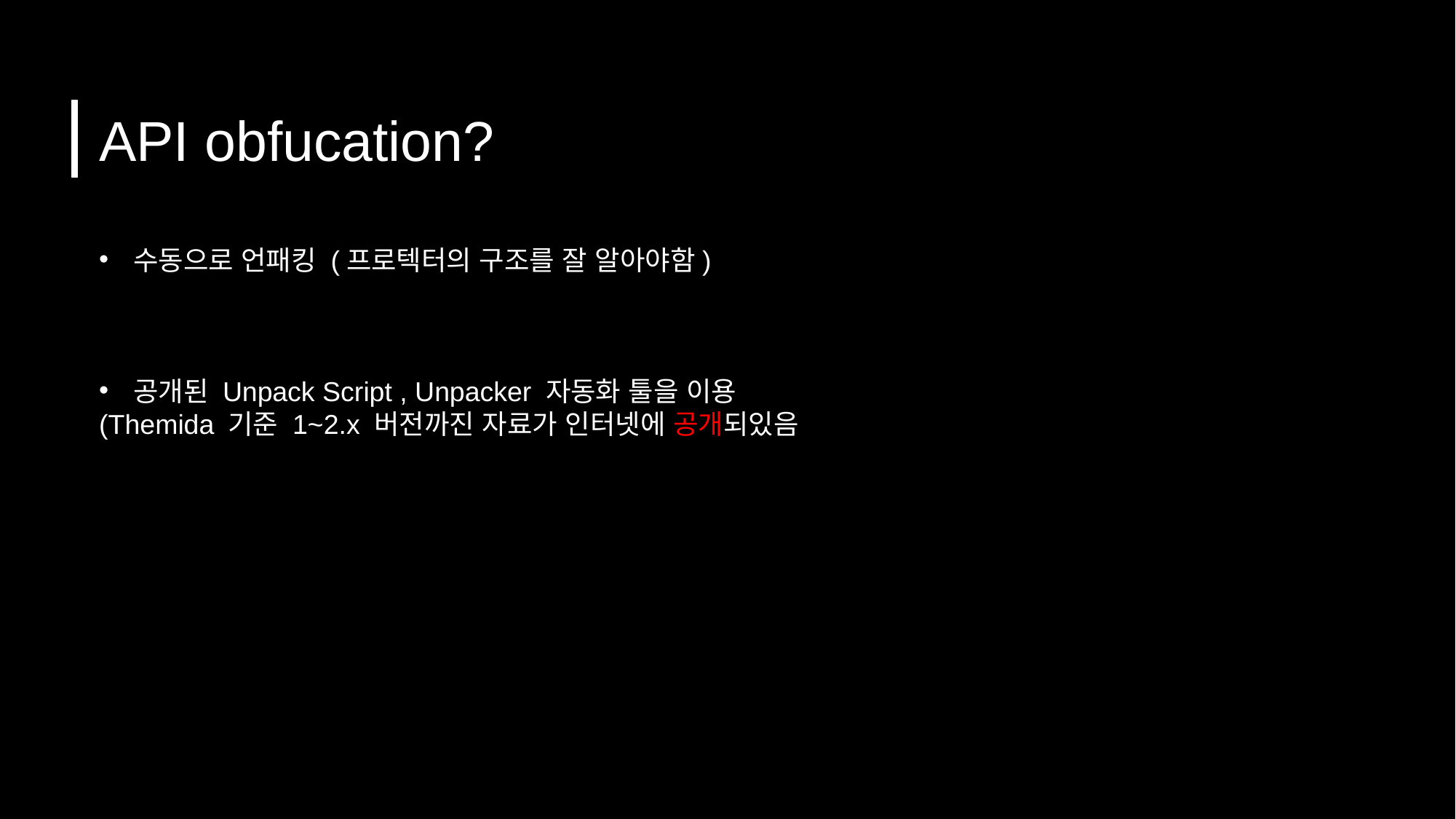

API obfucation?
수동으로 언패킹 (프로텍터의 구조를 잘 알아야함)

공개된 Unpack Script , Unpacker 자동화 툴을 이용
(Themida 기준 1~2.x 버전까진 자료가 인터넷에 공개되있음